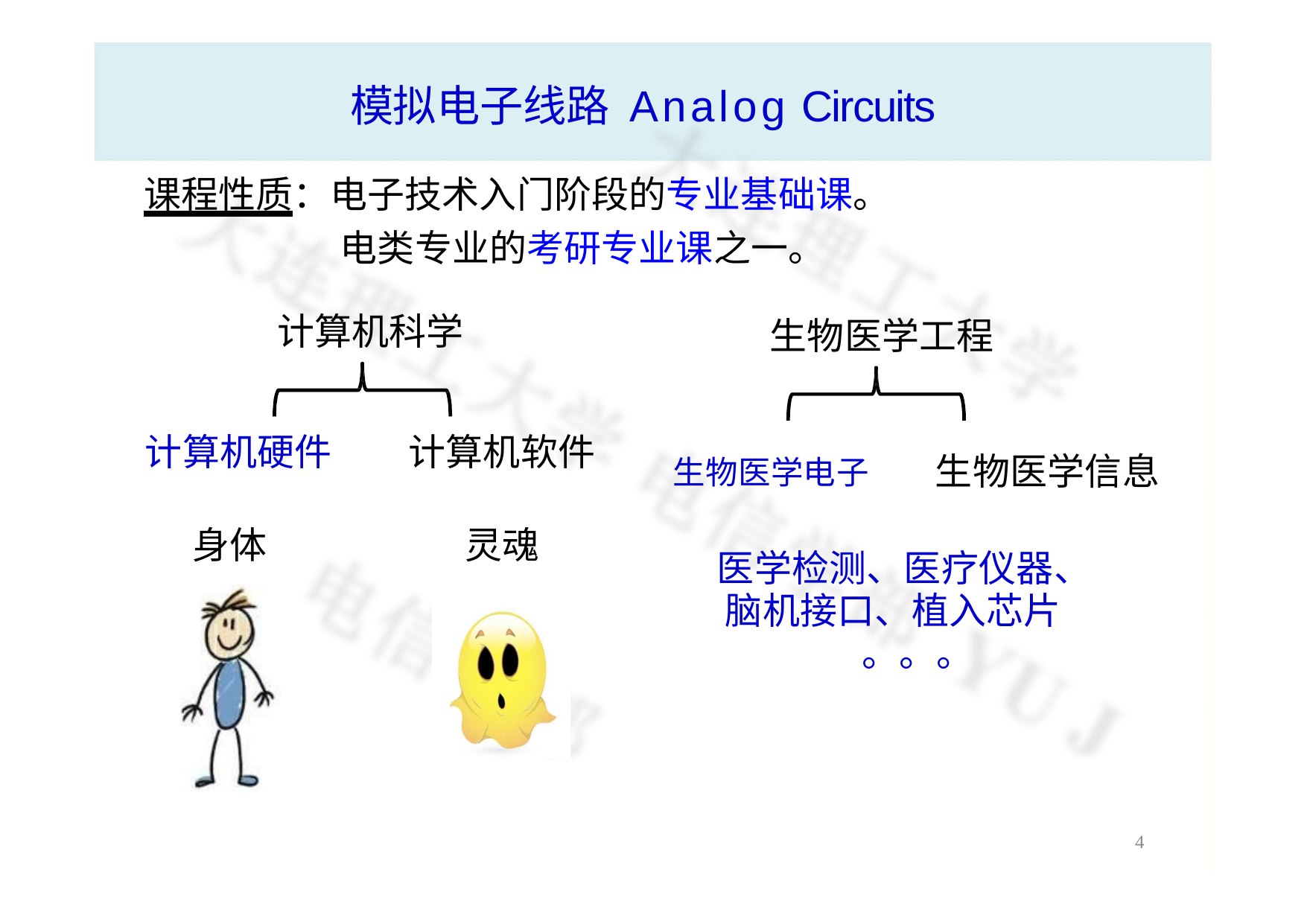

# 模拟电子线路 Analog Circuits
课程性质：电子技术入门阶段的专业基础课。  电类专业的考研专业课之一。
计算机科学
生物医学工程

计算机硬件
计算机软件
生物医学电子	生物医学信息

医学检测、医疗仪器、  脑机接口、植入芯片
。。。
身体
灵魂

4